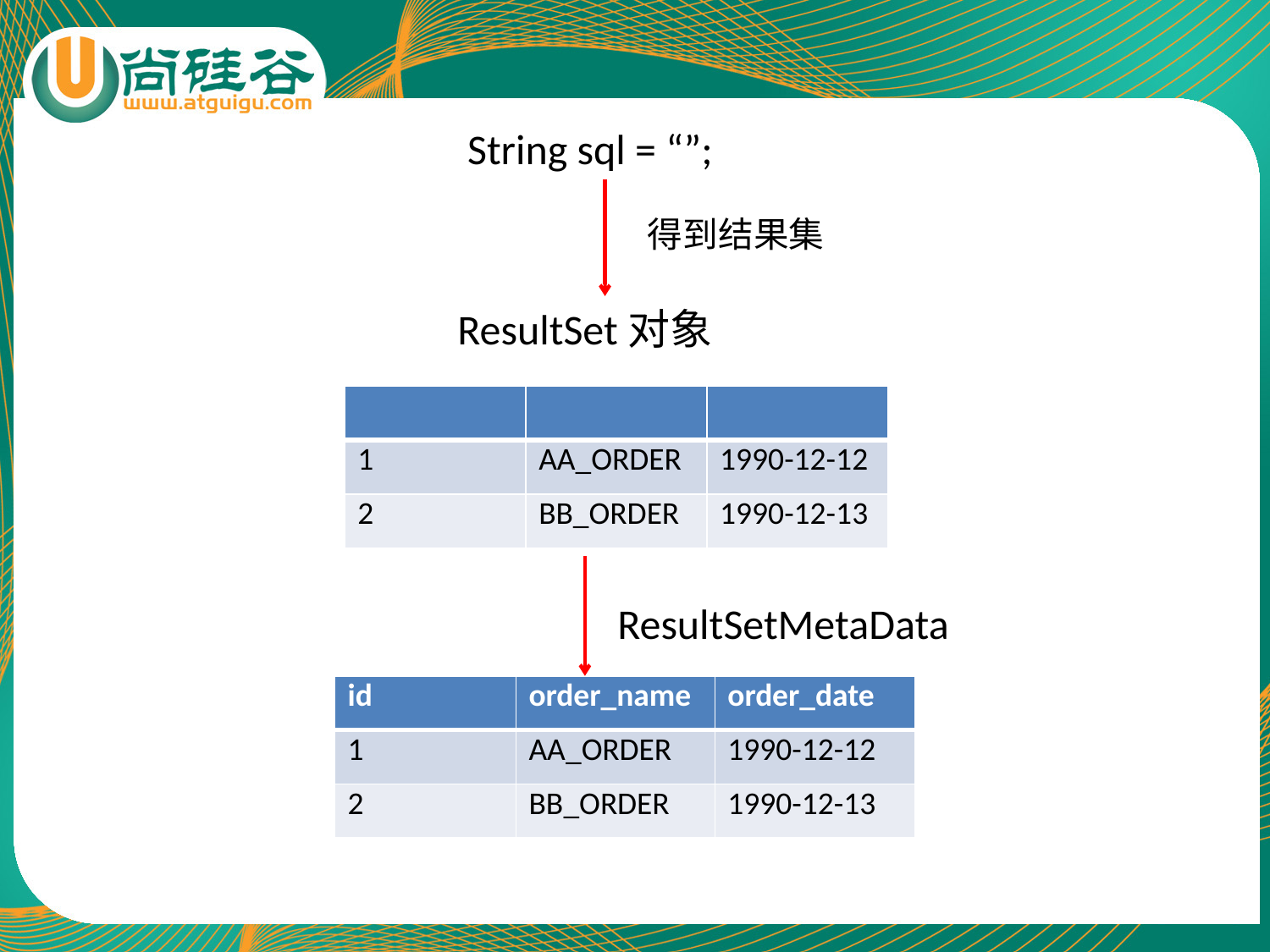

String sql = “”;
得到结果集
ResultSet对象
|  |  |  |
| --- | --- | --- |
| 1 | AA\_ORDER | 1990-12-12 |
| 2 | BB\_ORDER | 1990-12-13 |
ResultSetMetaData
| id | order\_name | order\_date |
| --- | --- | --- |
| 1 | AA\_ORDER | 1990-12-12 |
| 2 | BB\_ORDER | 1990-12-13 |